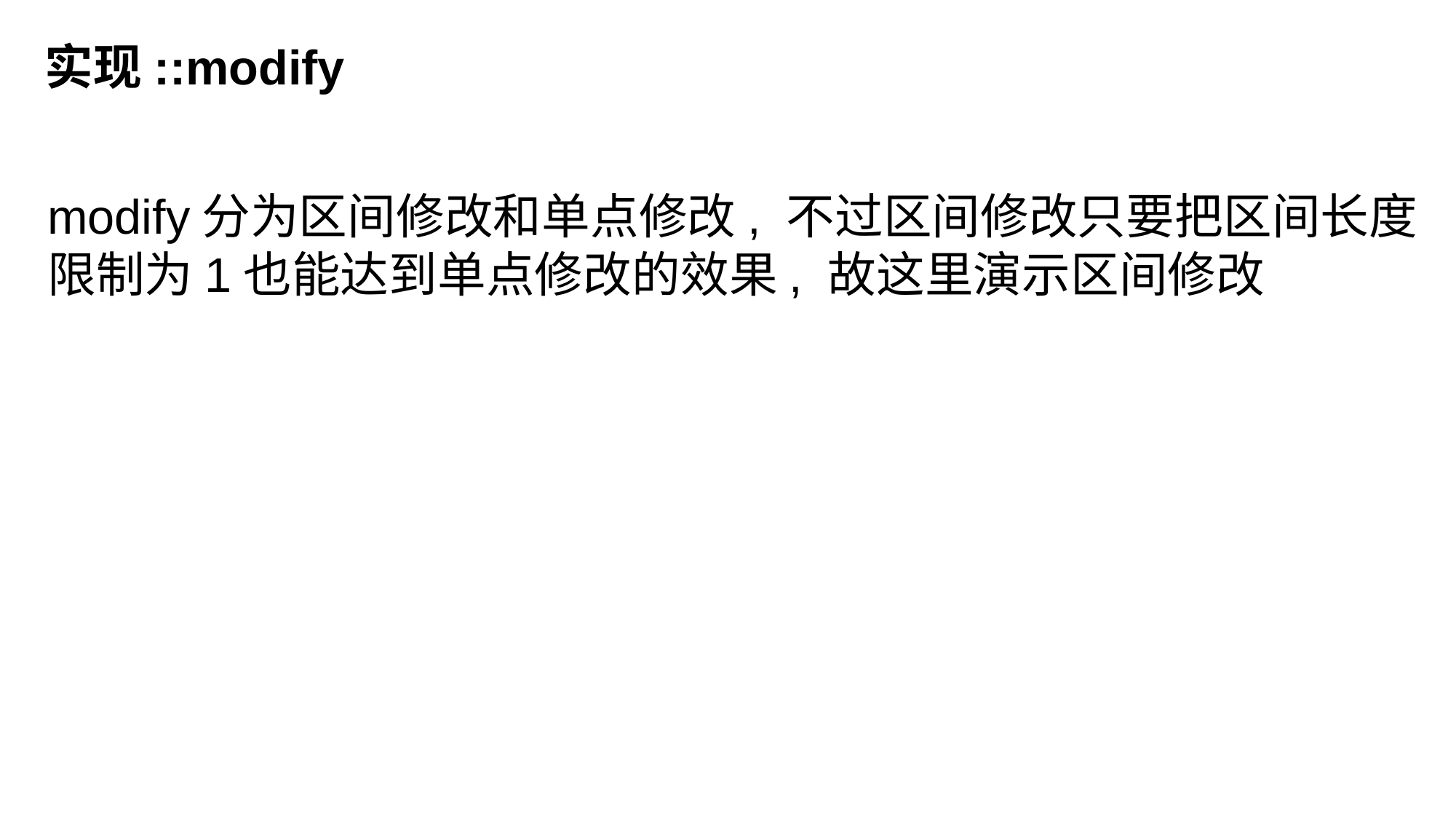

实现::modify
modify分为区间修改和单点修改, 不过区间修改只要把区间长度限制为1也能达到单点修改的效果, 故这里演示区间修改